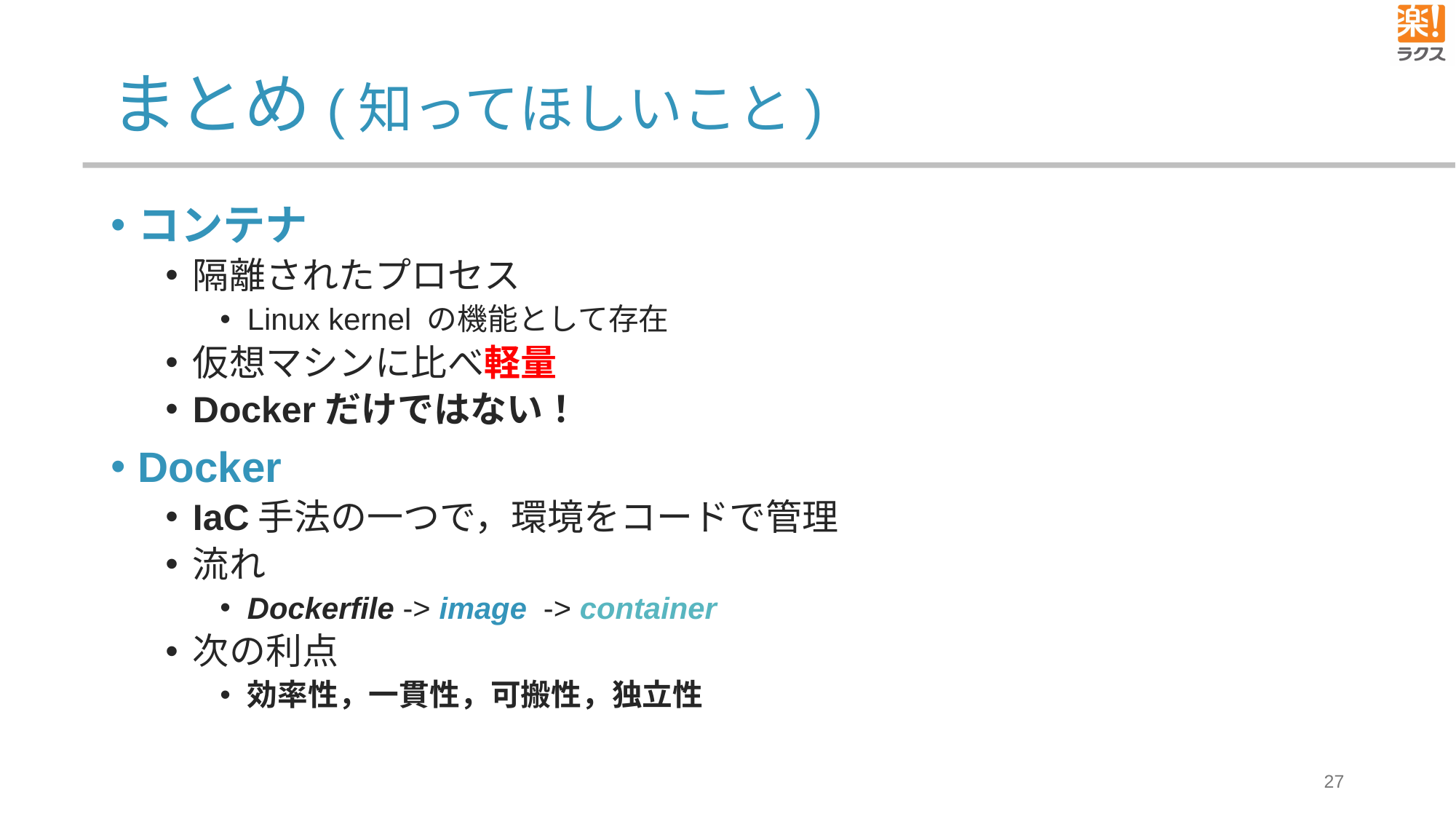

# まとめ(知ってほしいこと)
コンテナ
隔離されたプロセス
Linux kernel の機能として存在
仮想マシンに比べ軽量
Dockerだけではない！
Docker
IaC手法の一つで，環境をコードで管理
流れ
Dockerfile -> image  -> container
次の利点
効率性，一貫性，可搬性，独立性
27